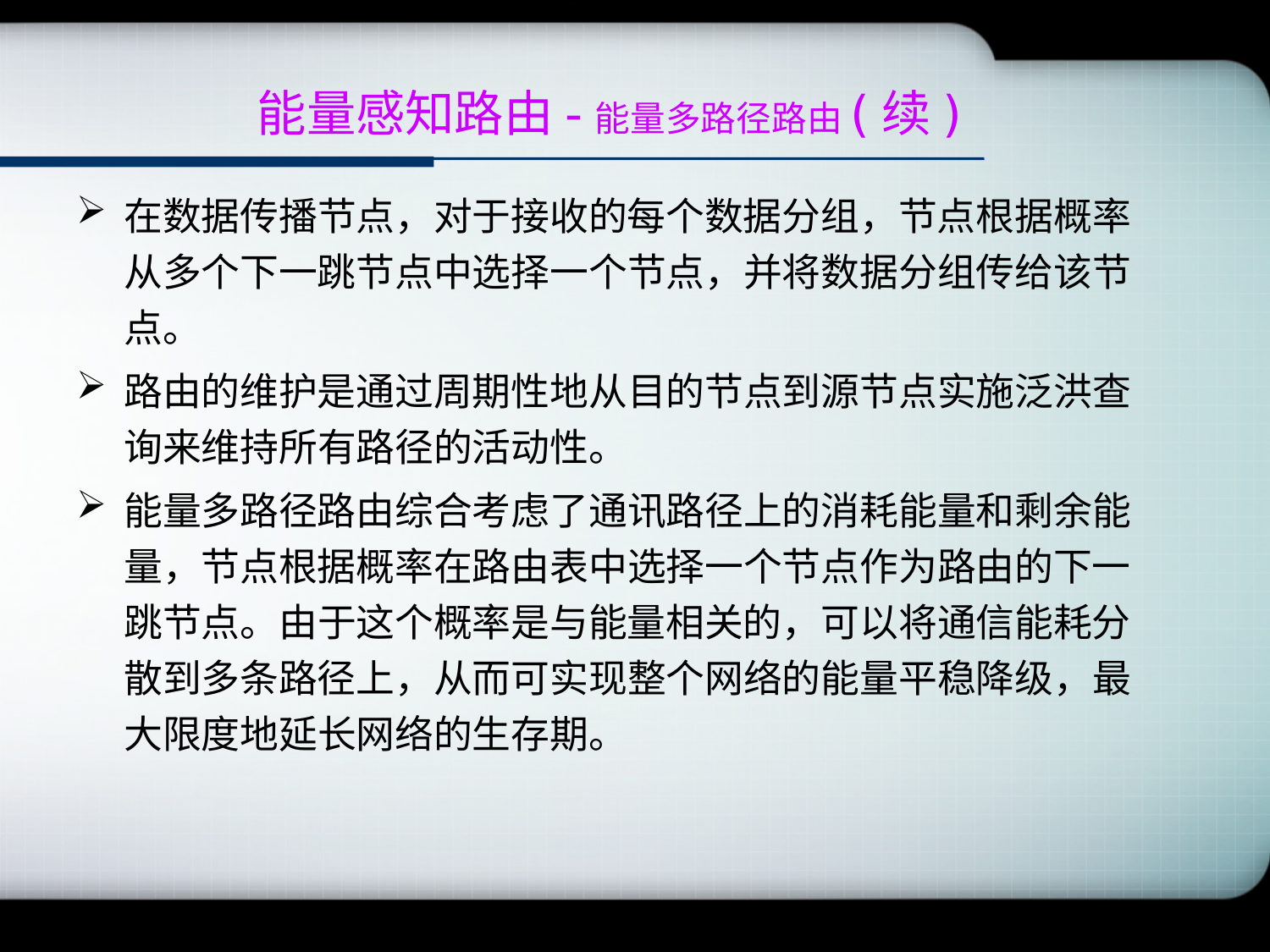

能量感知路由-能量多路径路由(续)
在数据传播节点，对于接收的每个数据分组，节点根据概率从多个下一跳节点中选择一个节点，并将数据分组传给该节点。
路由的维护是通过周期性地从目的节点到源节点实施泛洪查询来维持所有路径的活动性。
能量多路径路由综合考虑了通讯路径上的消耗能量和剩余能量，节点根据概率在路由表中选择一个节点作为路由的下一跳节点。由于这个概率是与能量相关的，可以将通信能耗分散到多条路径上，从而可实现整个网络的能量平稳降级，最大限度地延长网络的生存期。